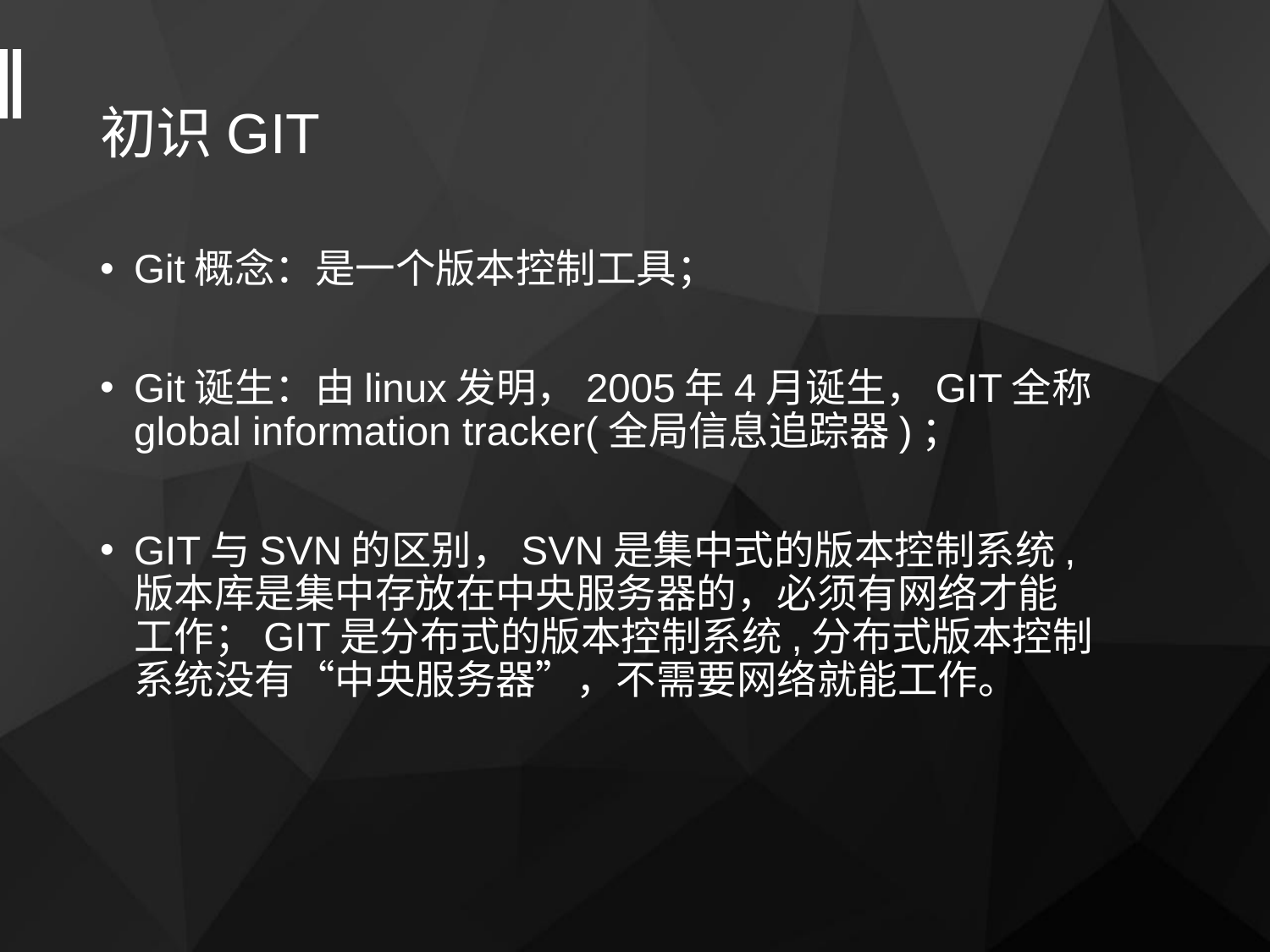

# 初识GIT
Git概念：是一个版本控制工具；

Git诞生：由linux发明，2005年4月诞生，GIT全称global information tracker(全局信息追踪器)；

GIT与SVN的区别，SVN是集中式的版本控制系统,版本库是集中存放在中央服务器的，必须有网络才能工作；GIT是分布式的版本控制系统,分布式版本控制系统没有“中央服务器”，不需要网络就能工作。